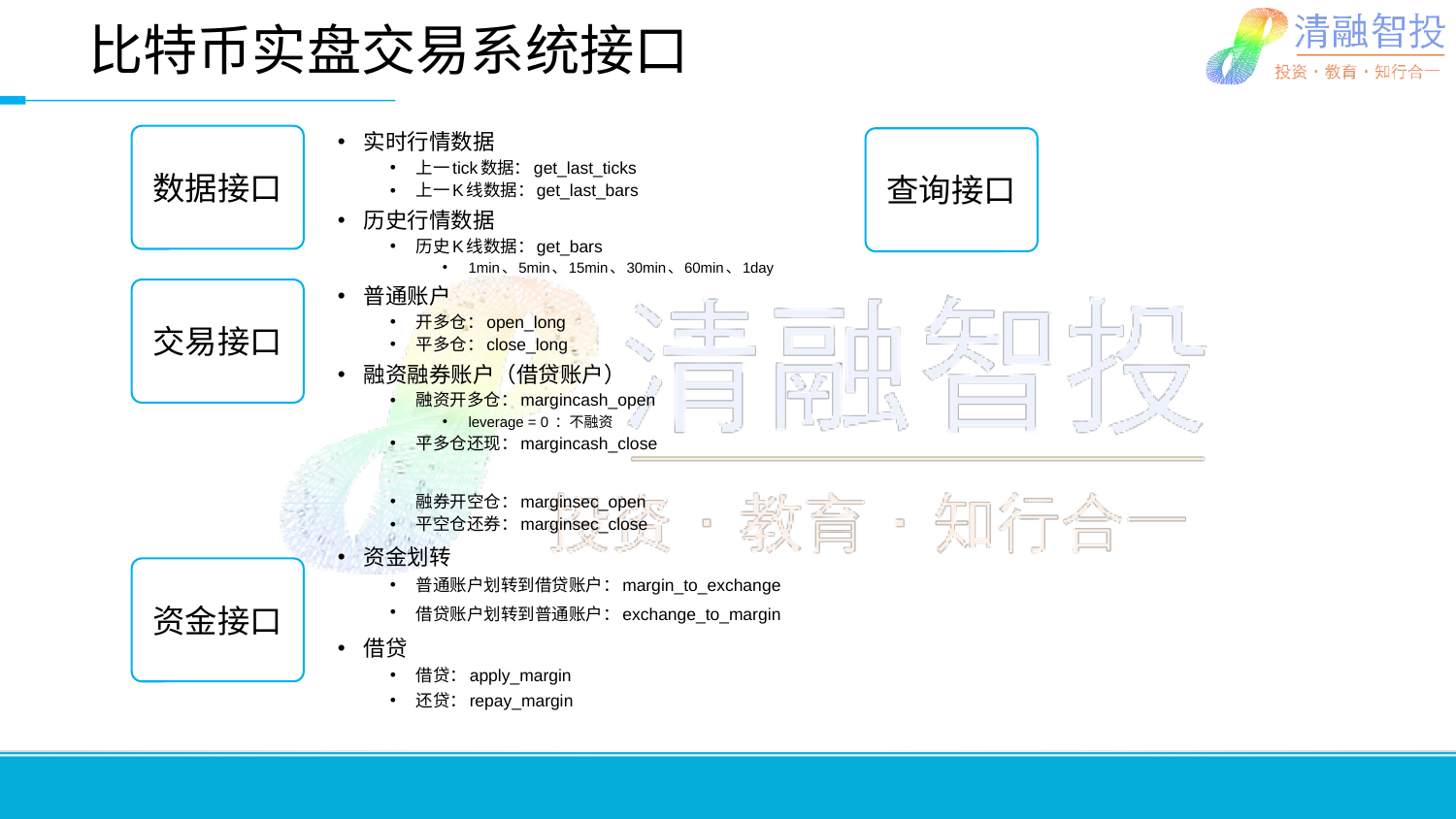

# 比特币实盘交易系统接口
数据接口
实时行情数据
上一tick数据：get_last_ticks
上一K线数据：get_last_bars
历史行情数据
历史K线数据：get_bars
1min、5min、15min、30min、60min、1day
普通账户
开多仓：open_long
平多仓：close_long
融资融券账户（借贷账户）
融资开多仓：margincash_open
leverage = 0 ：不融资
平多仓还现：margincash_close

融券开空仓：marginsec_open
平空仓还券：marginsec_close
资金划转
普通账户划转到借贷账户：margin_to_exchange
借贷账户划转到普通账户：exchange_to_margin
借贷
借贷：apply_margin
还贷：repay_margin

查询接口
交易接口
资金接口